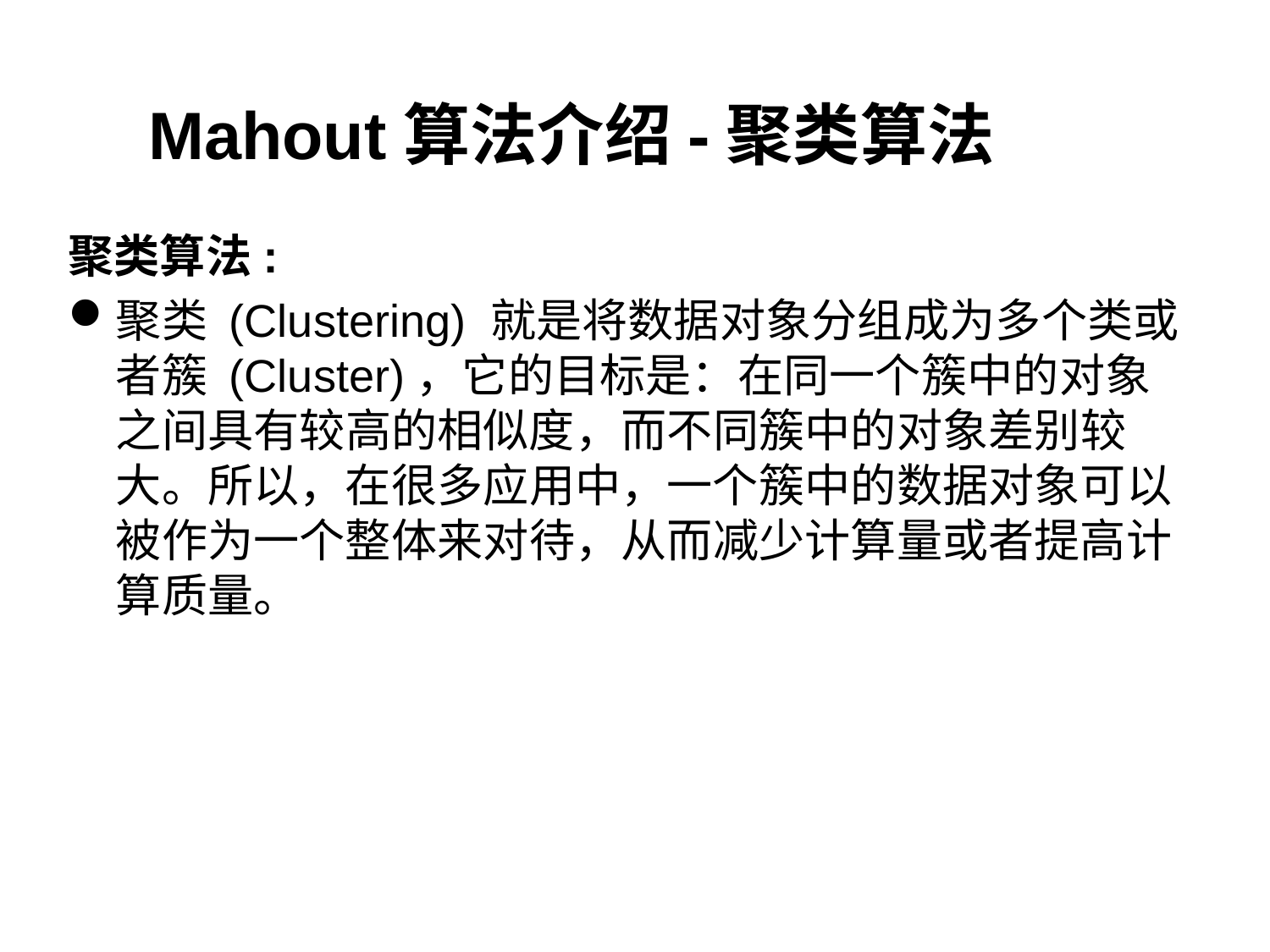

Mahout算法介绍-聚类算法

聚类算法:
聚类 (Clustering) 就是将数据对象分组成为多个类或者簇 (Cluster)，它的目标是：在同一个簇中的对象之间具有较高的相似度，而不同簇中的对象差别较大。所以，在很多应用中，一个簇中的数据对象可以被作为一个整体来对待，从而减少计算量或者提高计算质量。